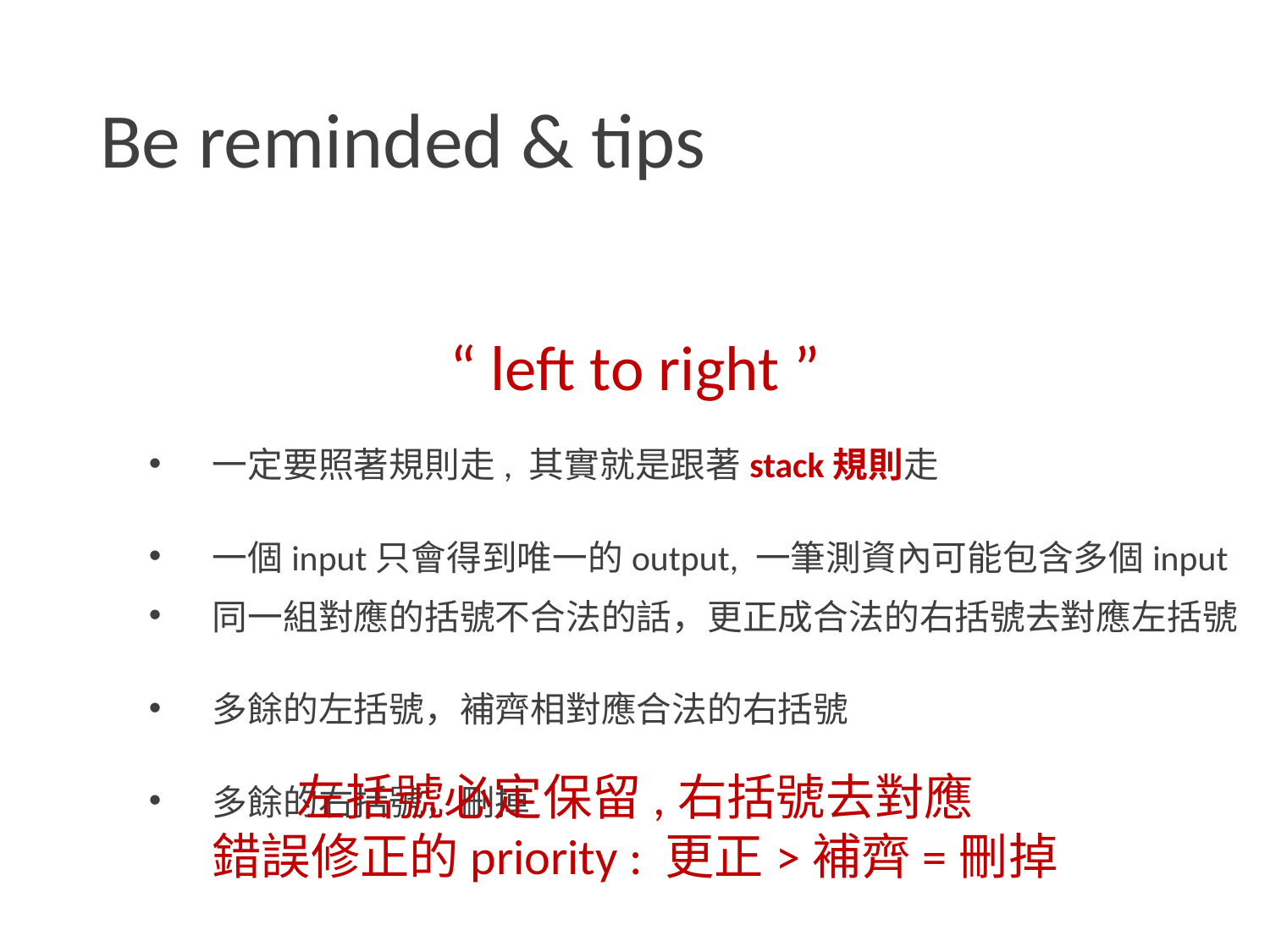

# Be reminded & tips
“ left to right ”

一定要照著規則走, 其實就是跟著stack規則走

一個input只會得到唯一的output, 一筆測資內可能包含多個input

同一組對應的括號不合法的話，更正成合法的右括號去對應左括號

多餘的左括號，補齊相對應合法的右括號

多餘的右括號，刪掉
左括號必定保留,右括號去對應
錯誤修正的priority : 更正>補齊=刪掉